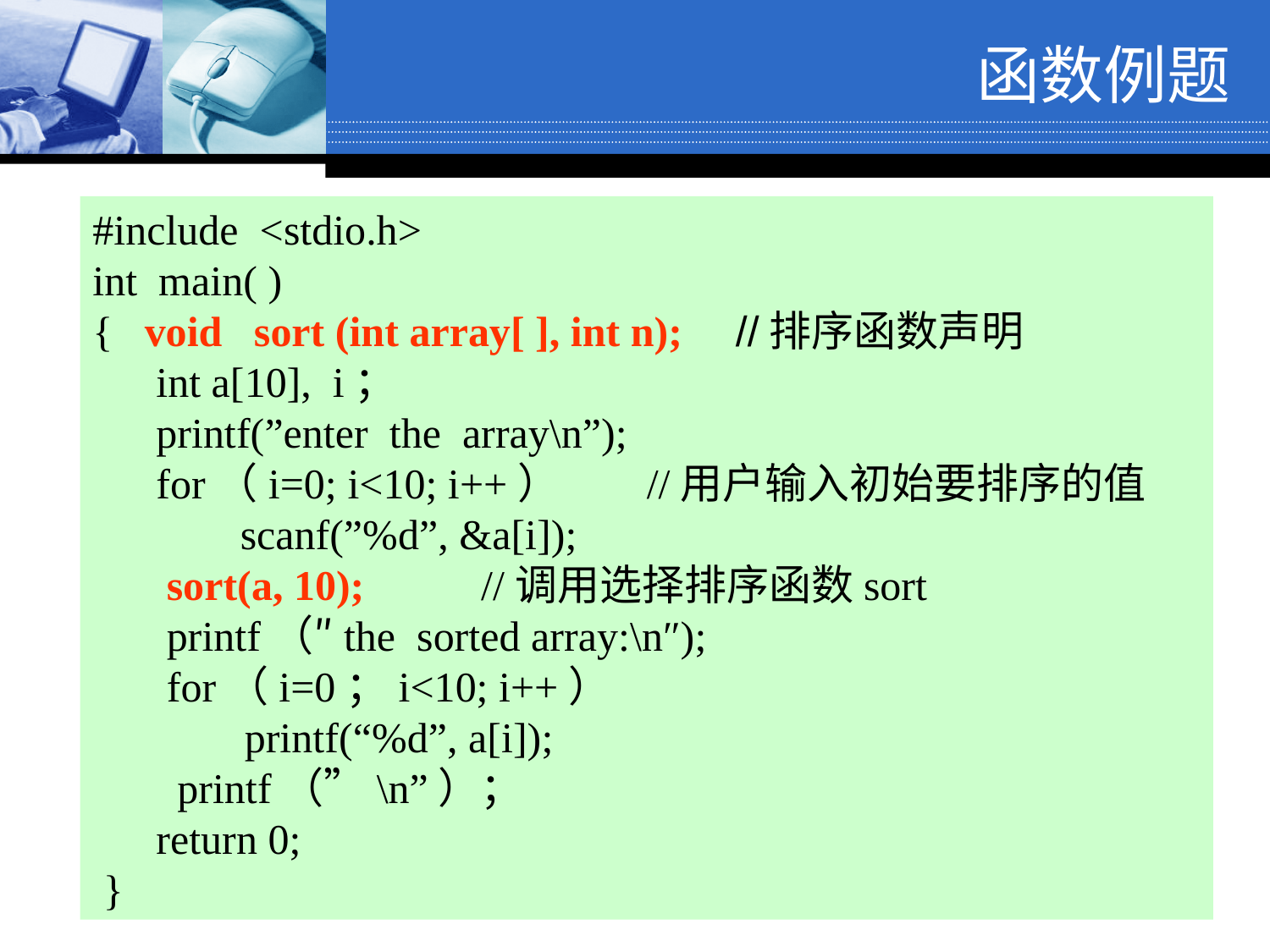

函数例题
#include  <stdio.h>
int  main( )
{   void   sort (int array[ ], int n);     //排序函数声明
      int a[10],  i；
      printf(”enter  the  array\n”);
      for（i=0; i<10; i++）        //用户输入初始要排序的值
　          scanf(”%d”, &a[i]);
       sort(a, 10);           //调用选择排序函数sort
       printf（″the  sorted array:\n″);
       for（i=0；i<10; i++）
　　      printf(“%d”, a[i]);
        printf（”\n”）；
      return 0;
 }